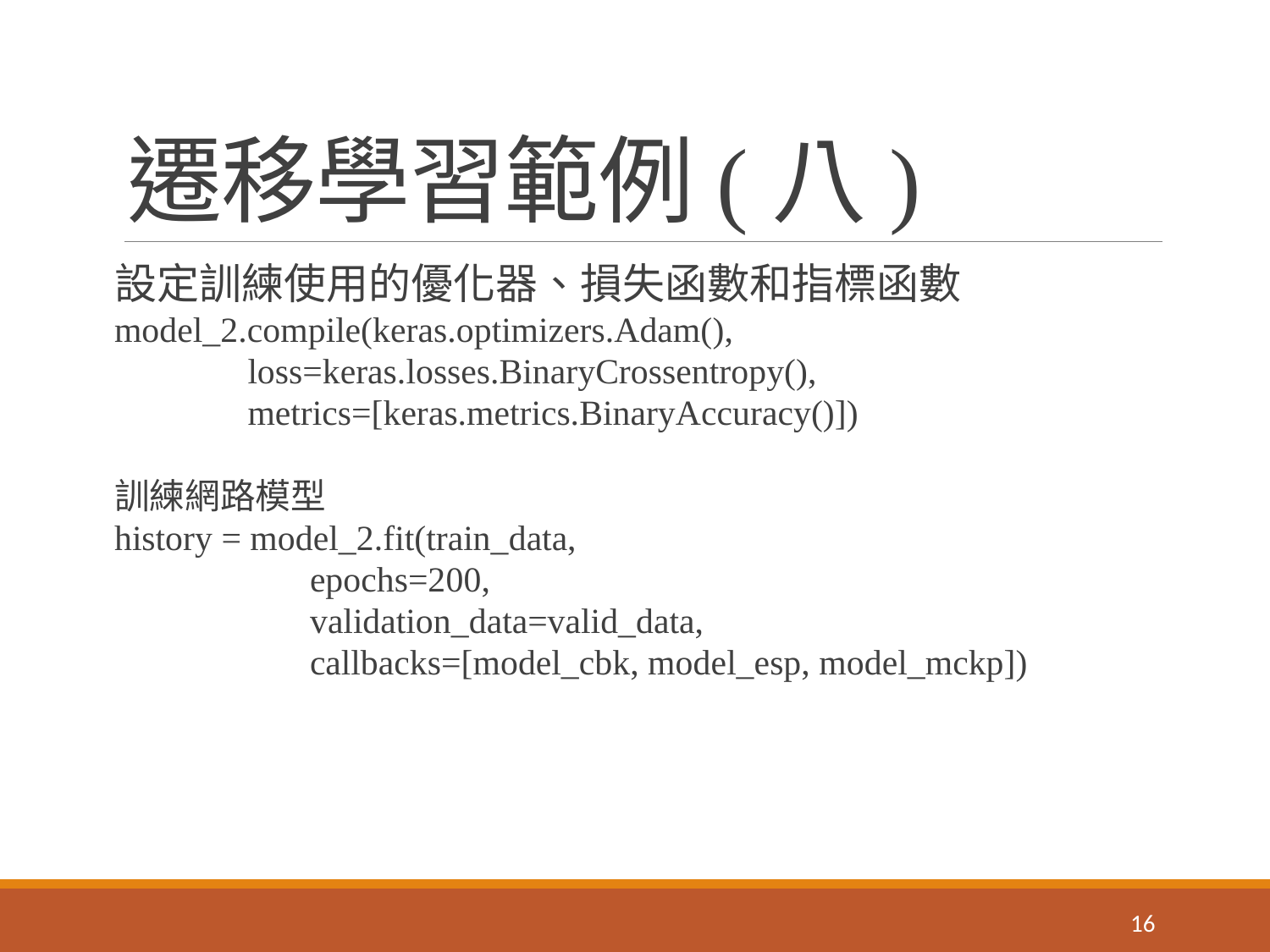

# 遷移學習範例(八)
設定訓練使用的優化器、損失函數和指標函數
model_2.compile(keras.optimizers.Adam(),
               loss=keras.losses.BinaryCrossentropy(),
               metrics=[keras.metrics.BinaryAccuracy()])

訓練網路模型
history = model_2.fit(train_data,
                      epochs=200,
                      validation_data=valid_data,
                      callbacks=[model_cbk, model_esp, model_mckp])
16